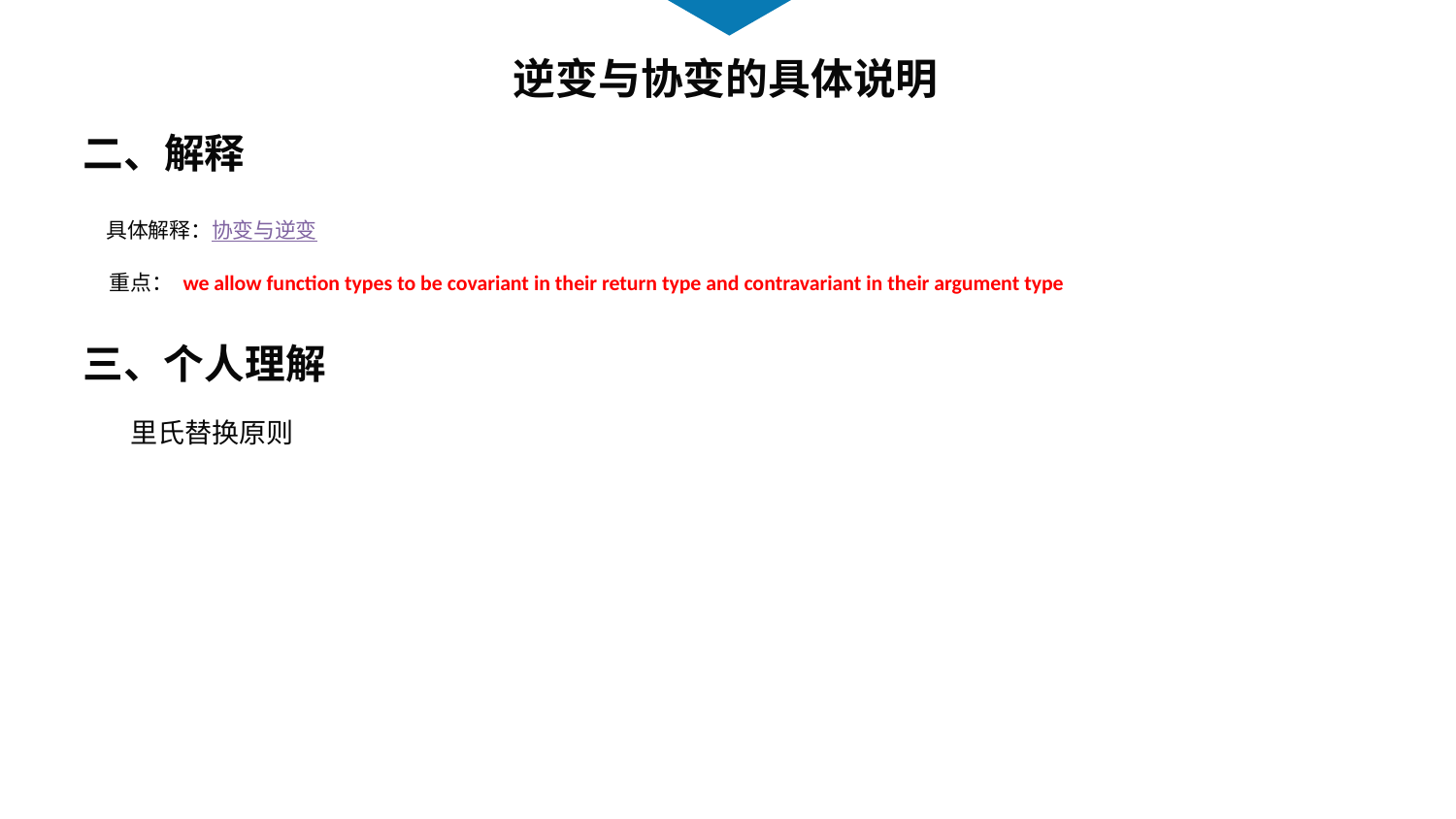

逆变与协变的具体说明
二、解释
14
具体解释：协变与逆变
重点： we allow function types to be covariant in their return type and contravariant in their argument type
三、个人理解
里氏替换原则